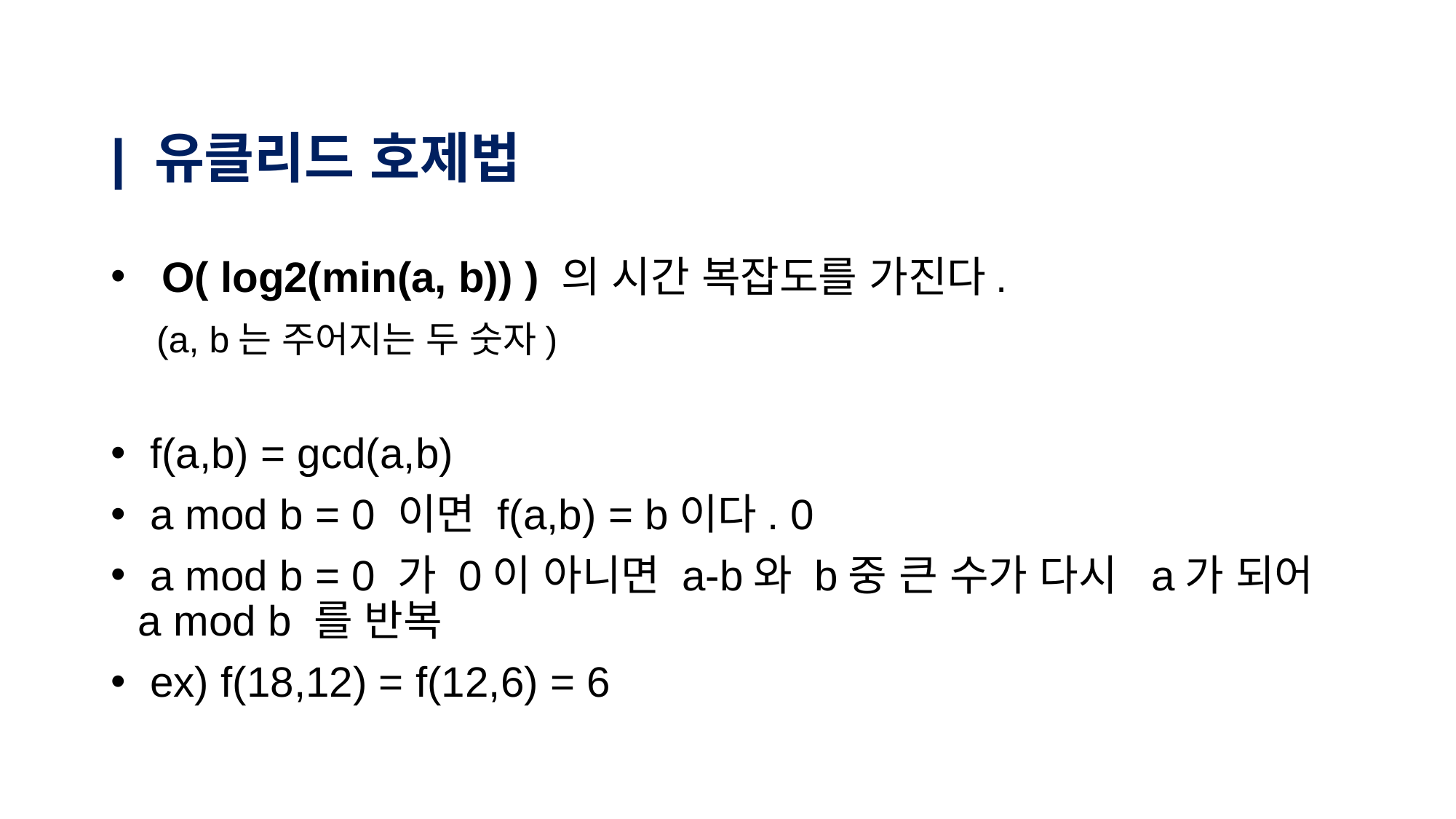

# | 유클리드 호제법
  O( log2(min(a, b)) ) 의 시간 복잡도를 가진다.
    (a, b는 주어지는 두 숫자)

 f(a,b) = gcd(a,b)
 a mod b = 0 이면 f(a,b) = b이다. 0
 a mod b = 0 가 0이 아니면 a-b와 b중 큰 수가 다시  a가 되어 a mod b 를 반복
 ex) f(18,12) = f(12,6) = 6